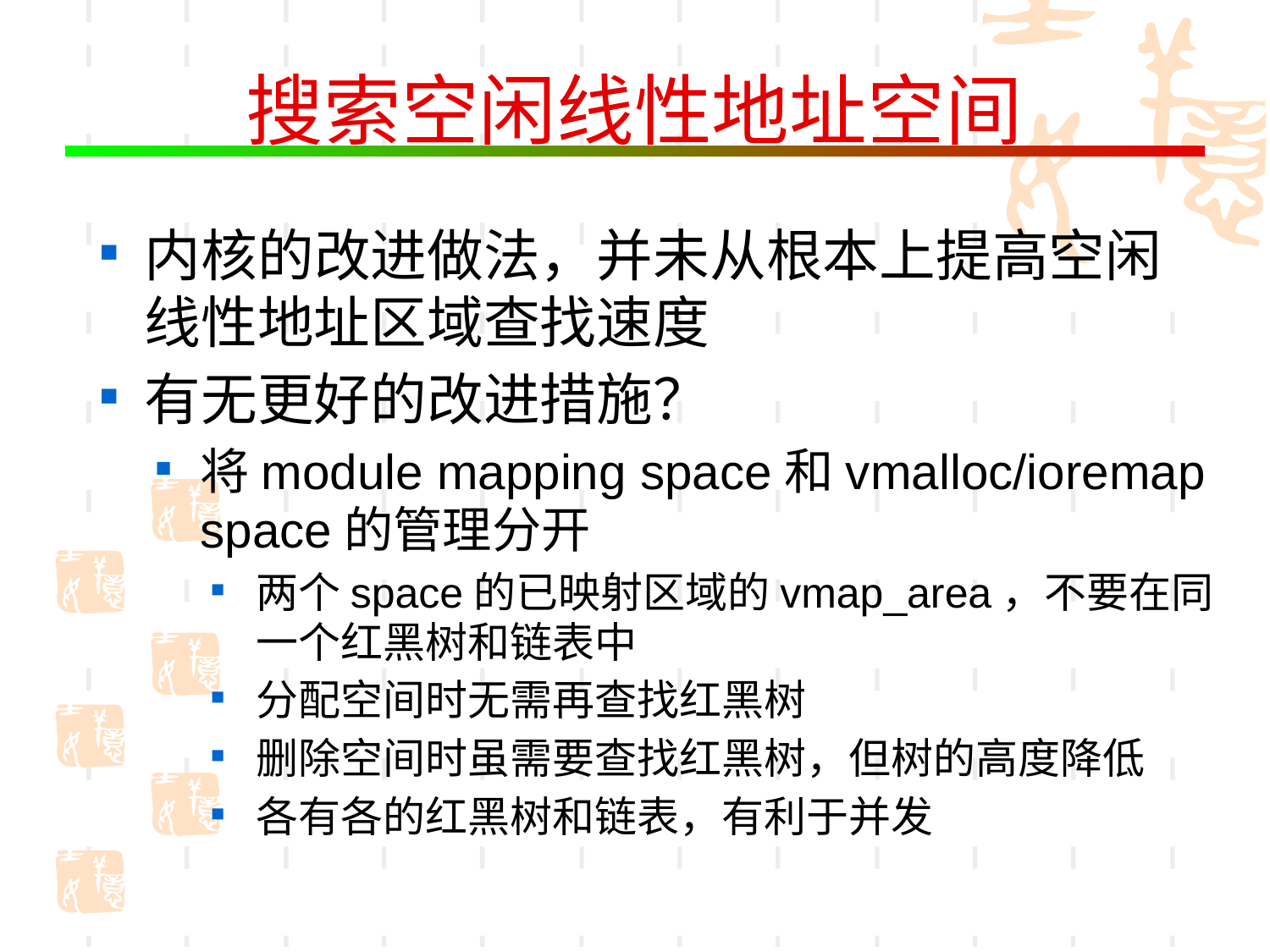

# 搜索空闲线性地址空间
内核的改进做法，并未从根本上提高空闲线性地址区域查找速度
有无更好的改进措施？
将module mapping space和vmalloc/ioremap space的管理分开
两个space的已映射区域的vmap_area，不要在同一个红黑树和链表中
分配空间时无需再查找红黑树
删除空间时虽需要查找红黑树，但树的高度降低
各有各的红黑树和链表，有利于并发